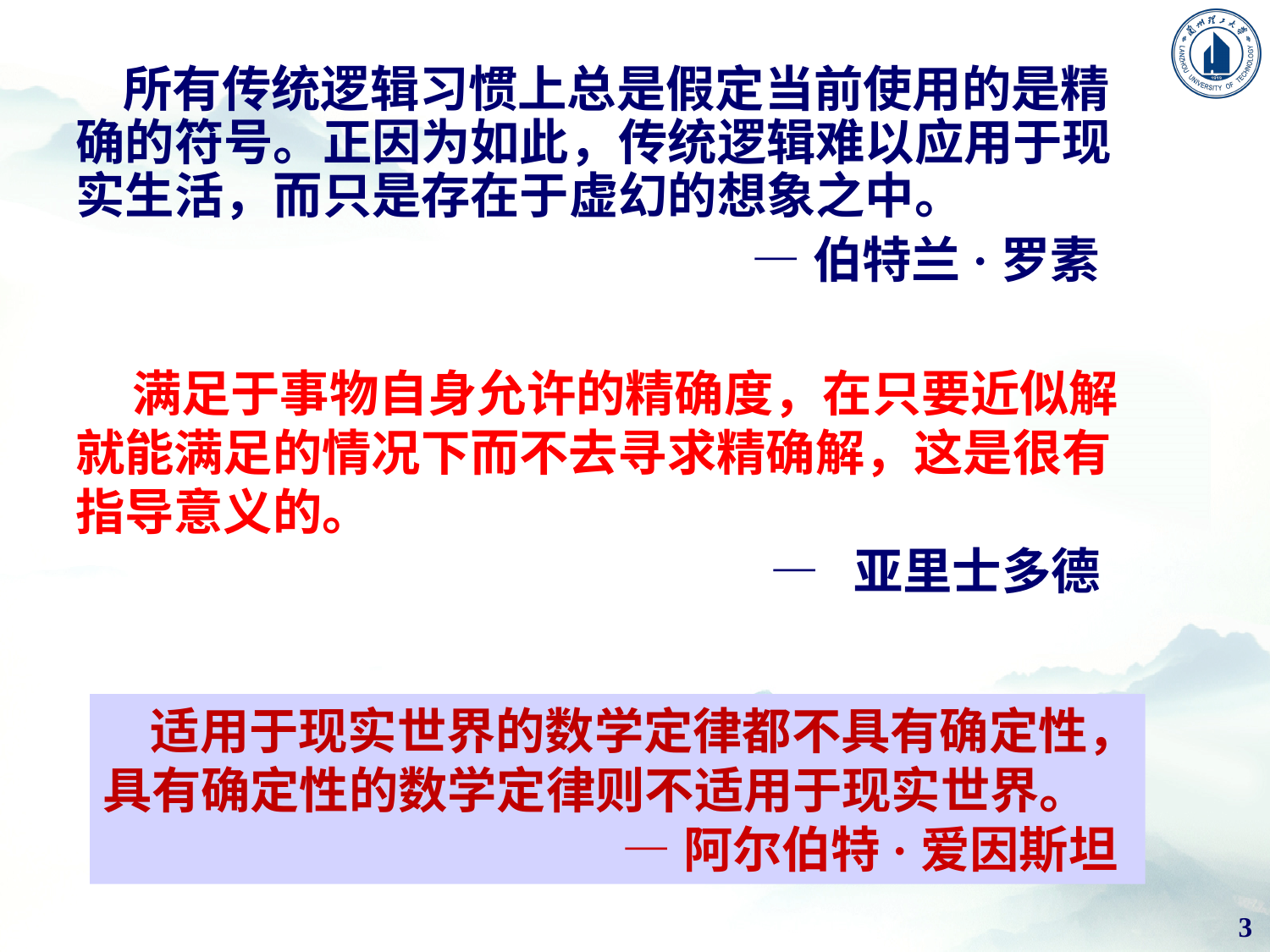

所有传统逻辑习惯上总是假定当前使用的是精确的符号。正因为如此，传统逻辑难以应用于现实生活，而只是存在于虚幻的想象之中。
                                                        —伯特兰·罗素
    满足于事物自身允许的精确度，在只要近似解就能满足的情况下而不去寻求精确解，这是很有指导意义的。
                                                           —  亚里士多德

    适用于现实世界的数学定律都不具有确定性，具有确定性的数学定律则不适用于现实世界。
                                                     —阿尔伯特·爱因斯坦
3